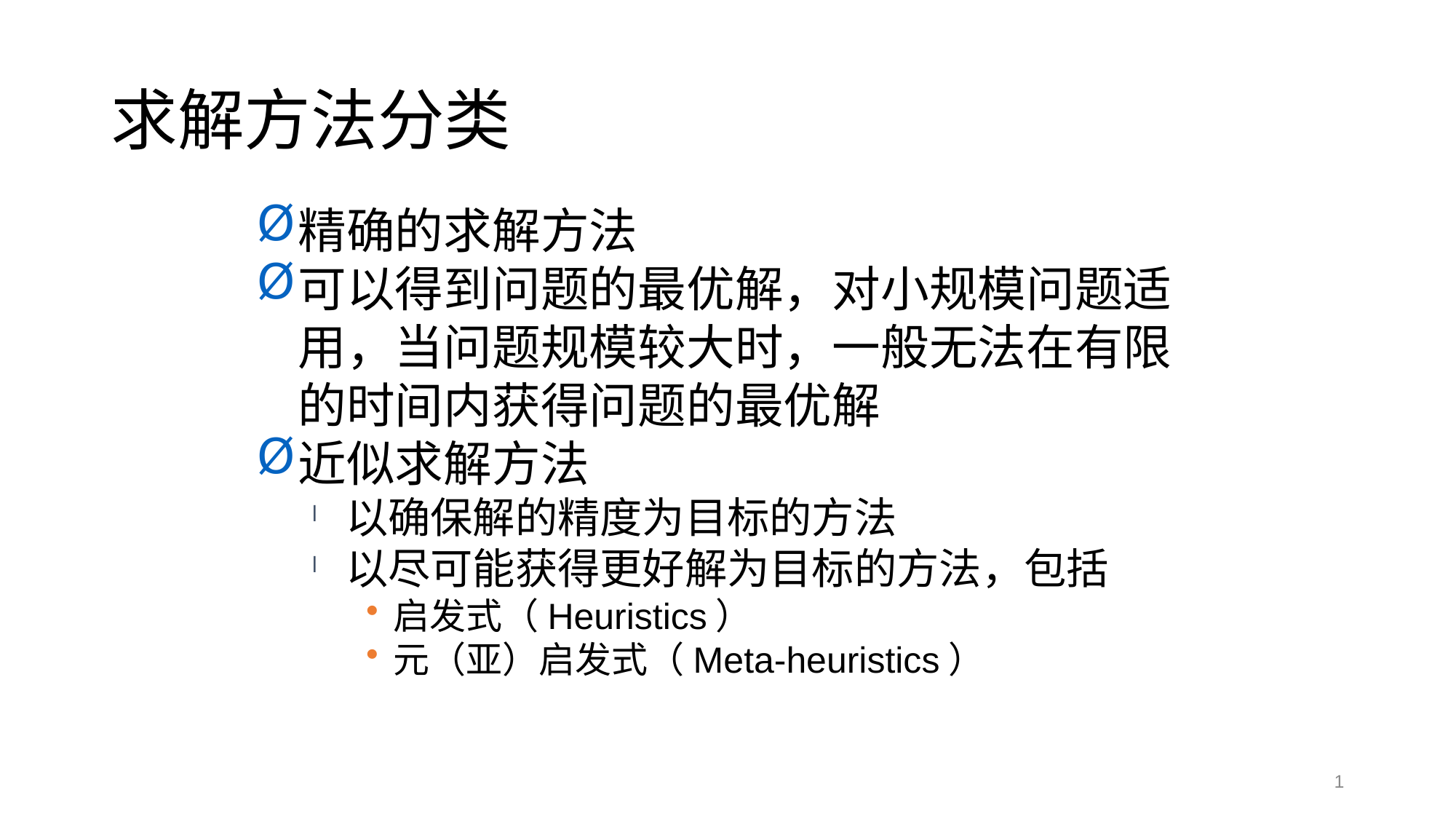

# 求解方法分类
精确的求解方法
可以得到问题的最优解，对小规模问题适用，当问题规模较大时，一般无法在有限的时间内获得问题的最优解
近似求解方法
以确保解的精度为目标的方法
以尽可能获得更好解为目标的方法，包括
启发式（Heuristics）
元（亚）启发式（Meta-heuristics）

1